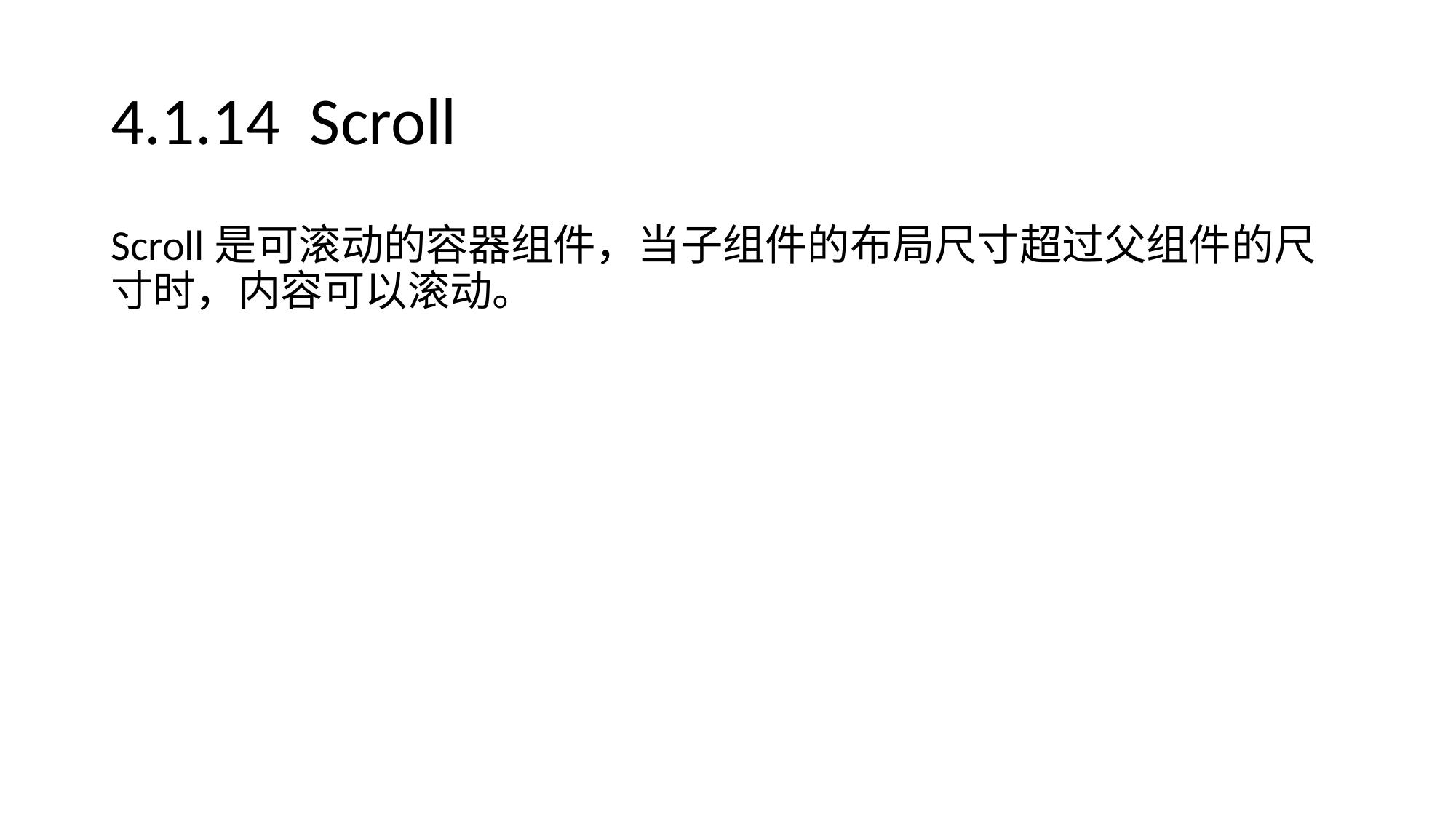

# 4.1.14  Scroll
Scroll是可滚动的容器组件，当子组件的布局尺寸超过父组件的尺寸时，内容可以滚动。